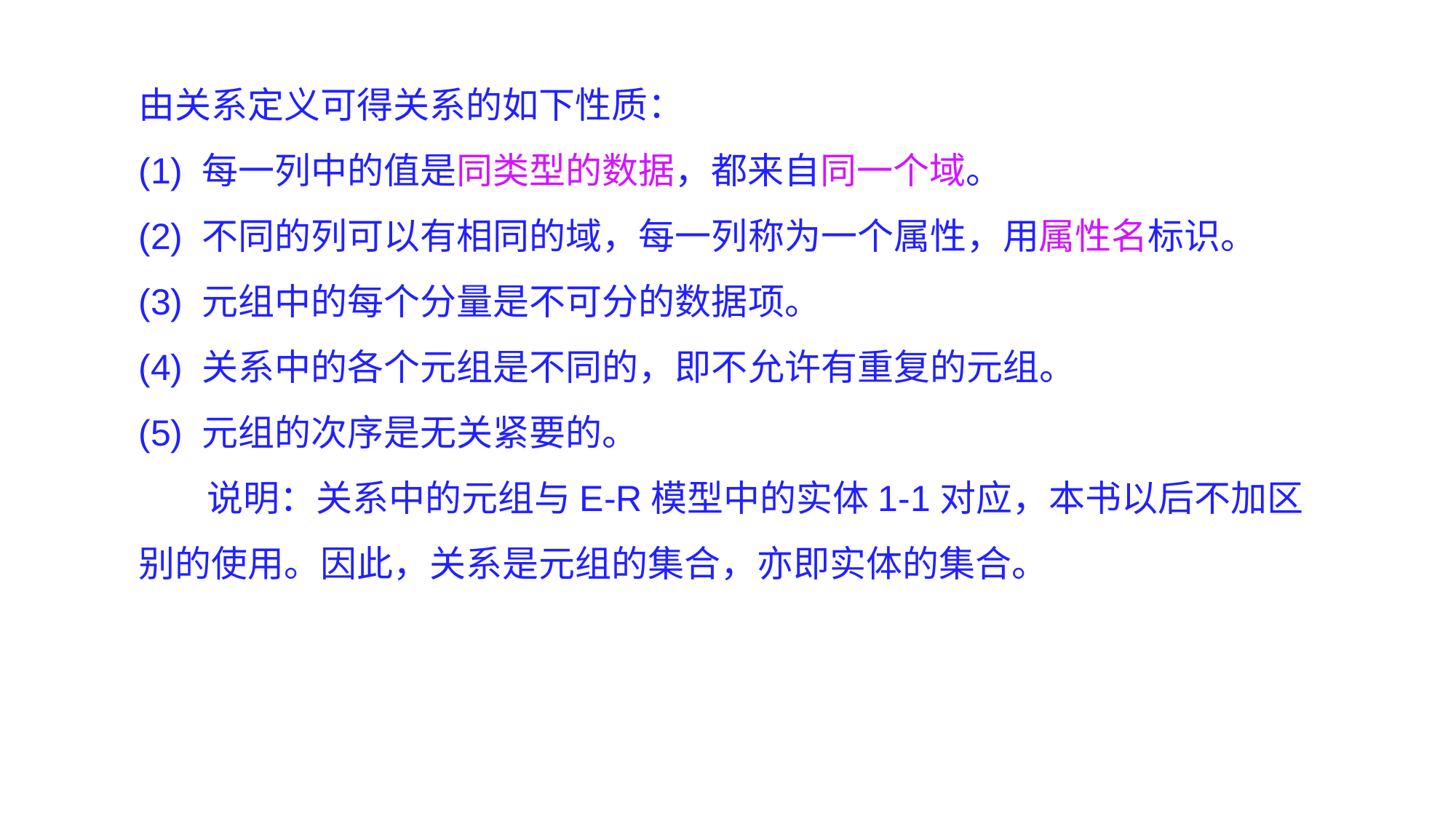

由关系定义可得关系的如下性质：
(1) 每一列中的值是同类型的数据，都来自同一个域。
(2) 不同的列可以有相同的域，每一列称为一个属性，用属性名标识。
(3) 元组中的每个分量是不可分的数据项。
(4) 关系中的各个元组是不同的，即不允许有重复的元组。
(5) 元组的次序是无关紧要的。
说明：关系中的元组与E-R模型中的实体1-1对应，本书以后不加区别的使用。因此，关系是元组的集合，亦即实体的集合。